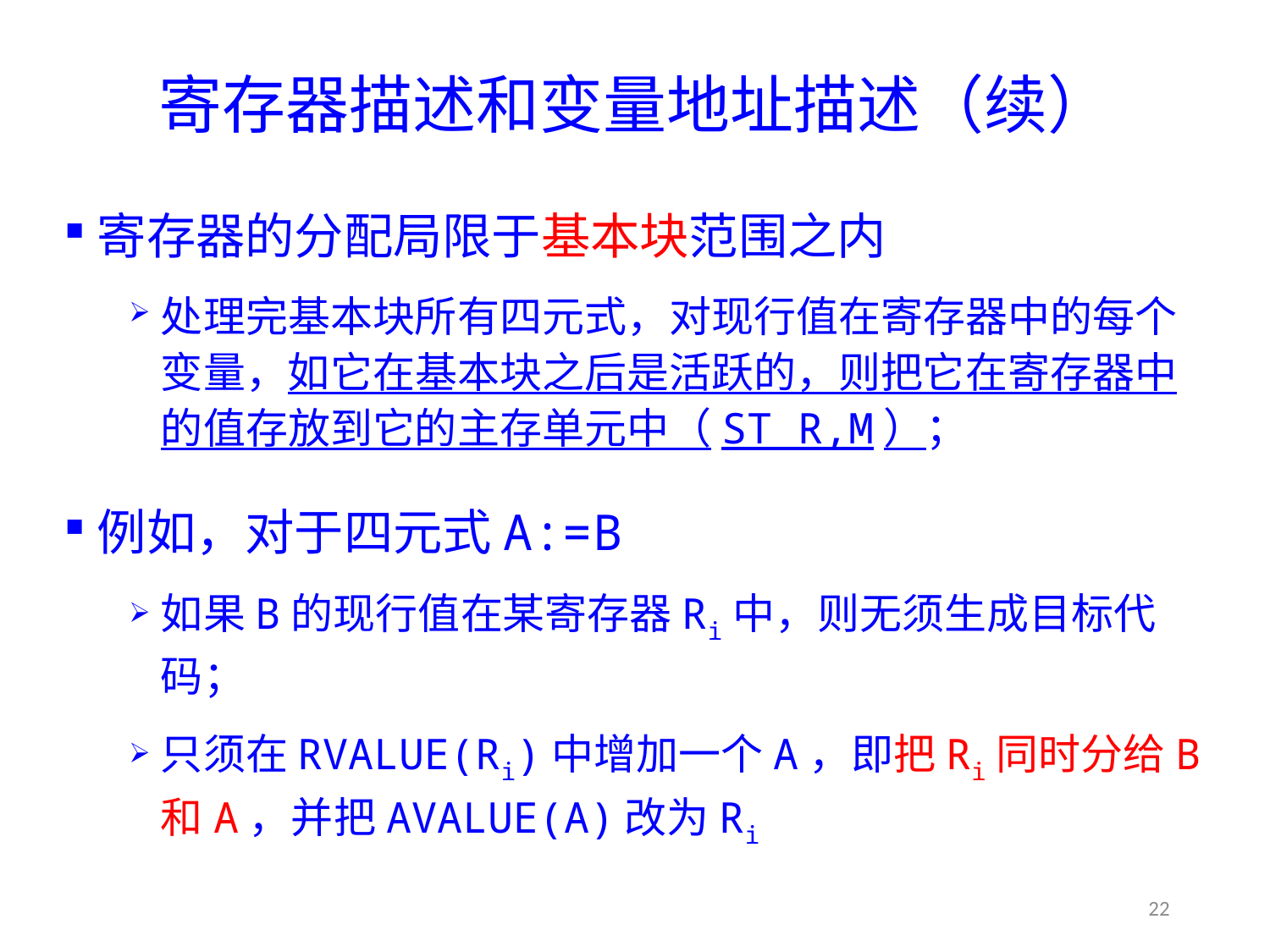

# 寄存器描述和变量地址描述（续）
寄存器的分配局限于基本块范围之内
处理完基本块所有四元式，对现行值在寄存器中的每个变量，如它在基本块之后是活跃的，则把它在寄存器中的值存放到它的主存单元中（ST R,M）；
例如，对于四元式A:=B
如果B的现行值在某寄存器Ri中，则无须生成目标代码；
只须在RVALUE(Ri)中增加一个A，即把Ri同时分给B和A，并把AVALUE(A)改为Ri
22